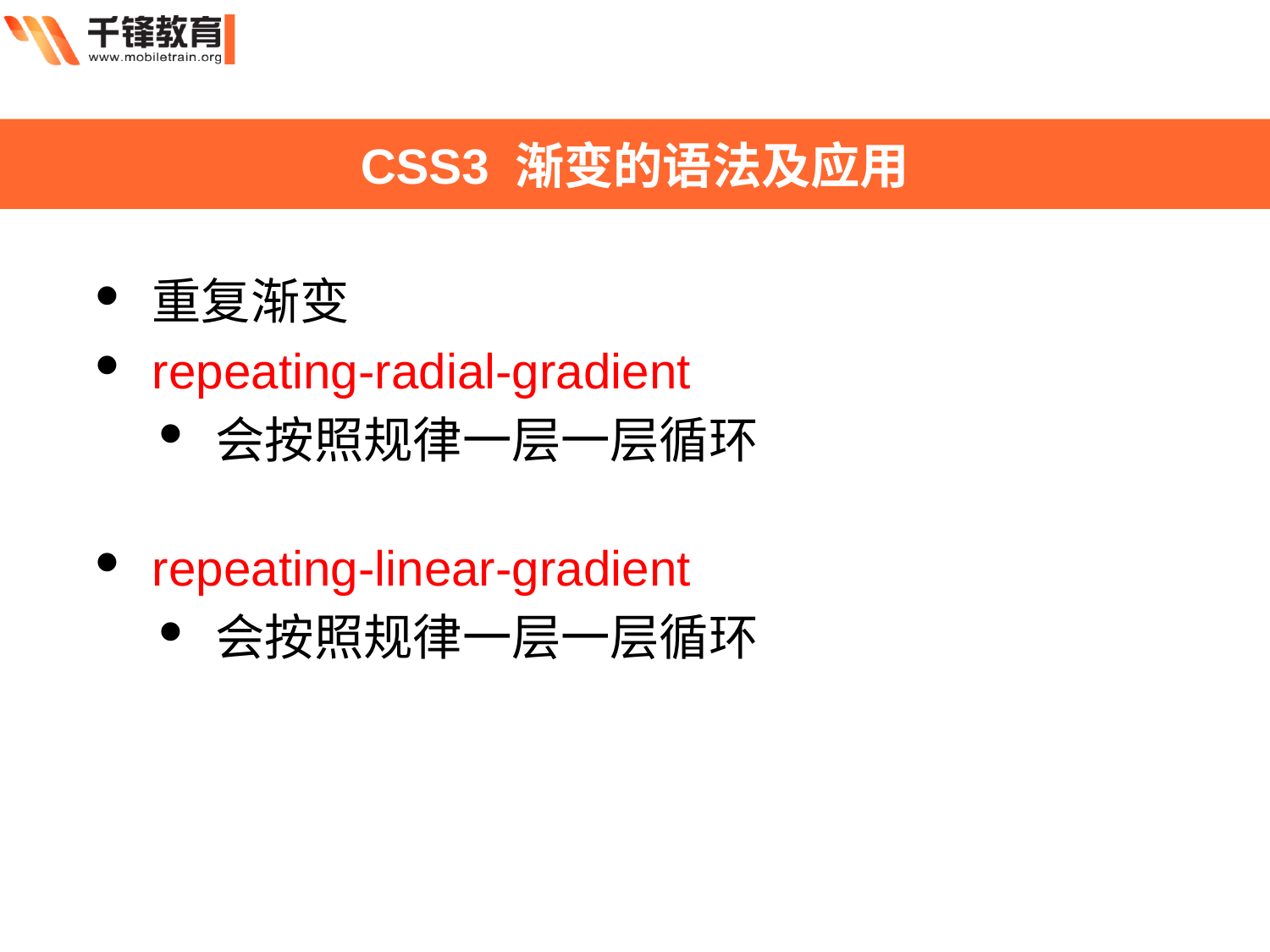

CSS3 渐变的语法及应用
重复渐变
repeating-radial-gradient
会按照规律一层一层循环

repeating-linear-gradient
会按照规律一层一层循环